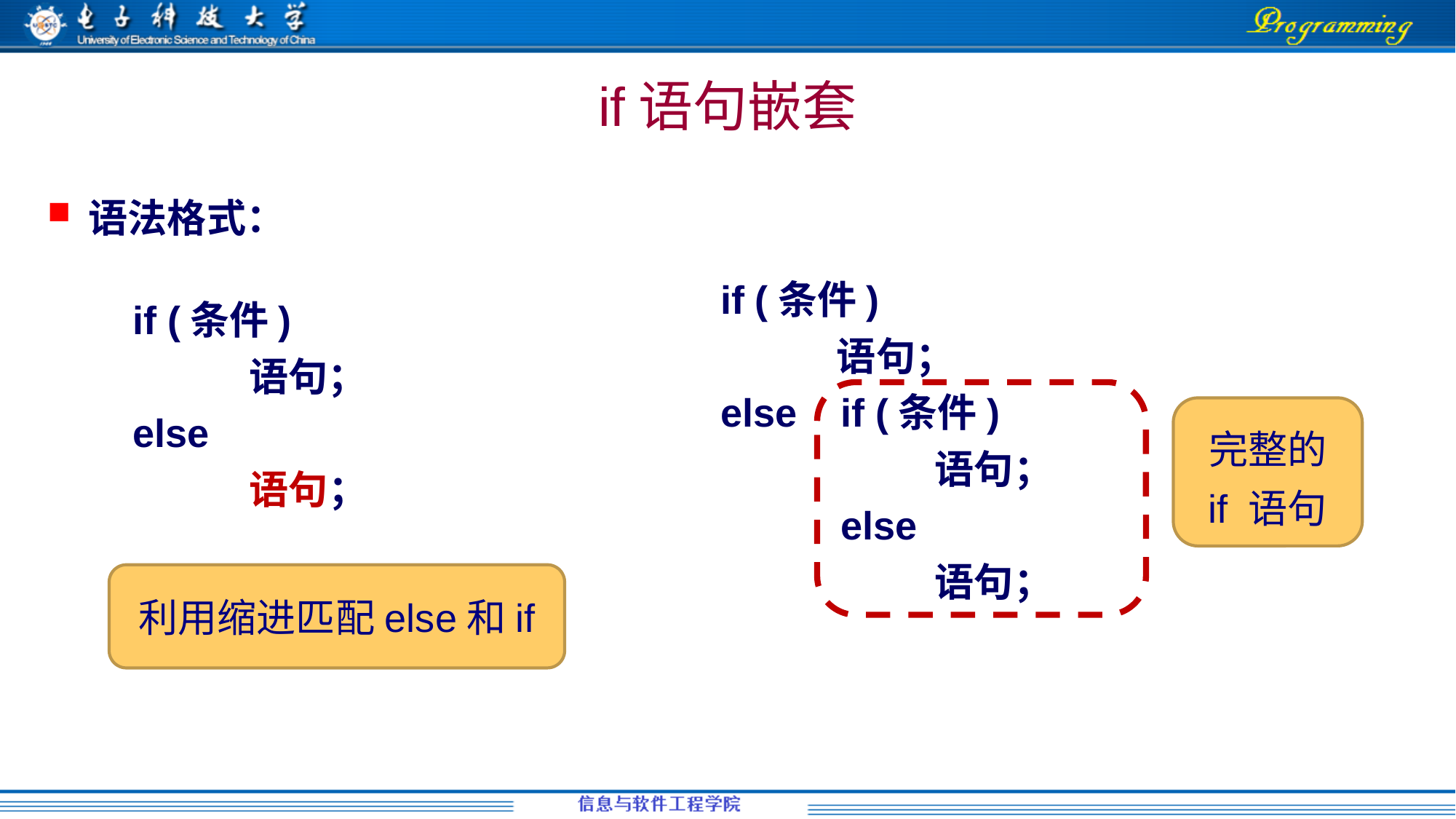

# if语句嵌套
语法格式：
if (条件)
            语句；
else    if (条件)
                       语句；
           else
                       语句；
if (条件)
            语句；
else
            语句；

完整的
if 语句
利用缩进匹配else和if